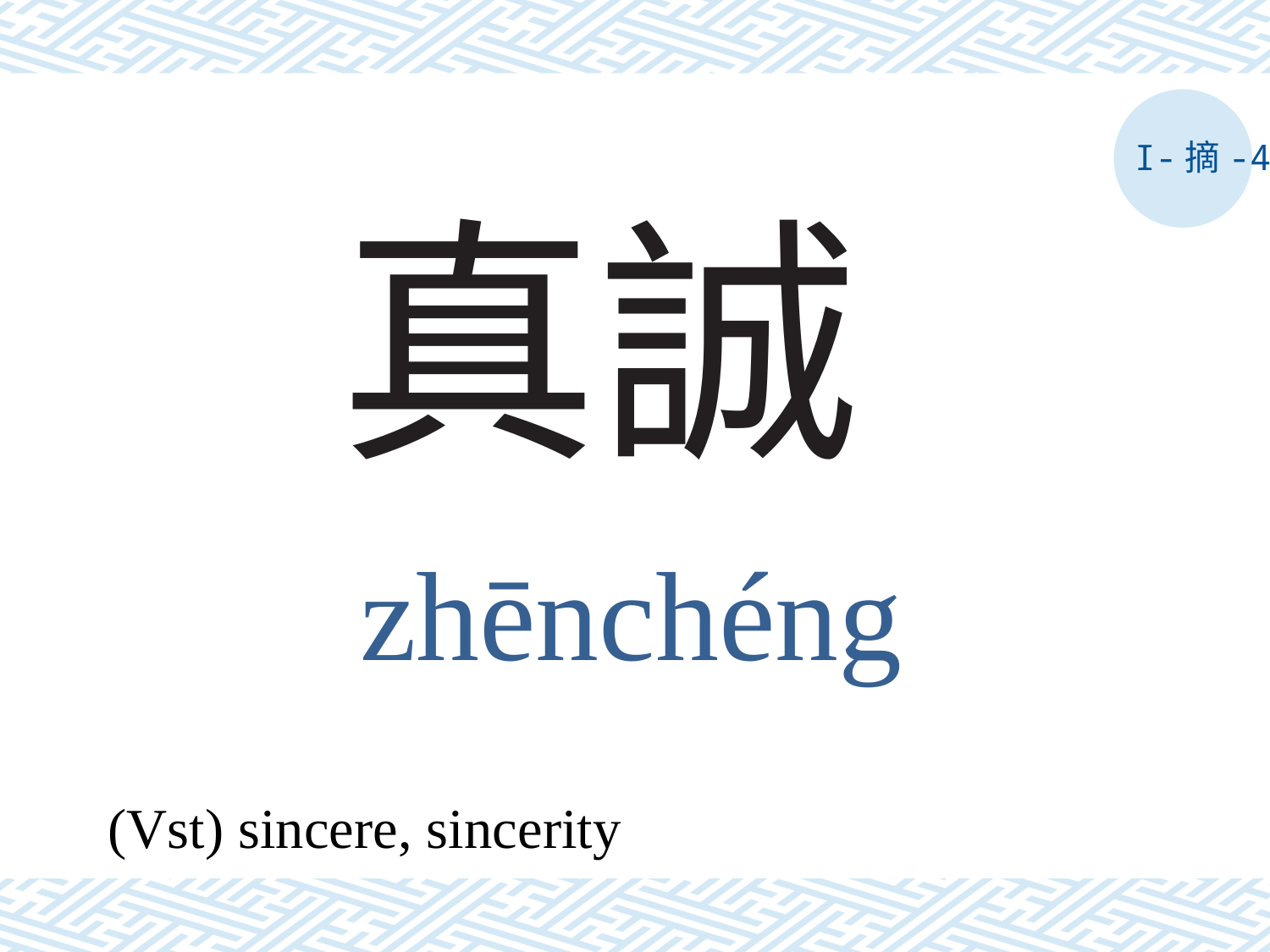

I-摘-4

# 真誠
zhēnchéng
(Vst) sincere, sincerity